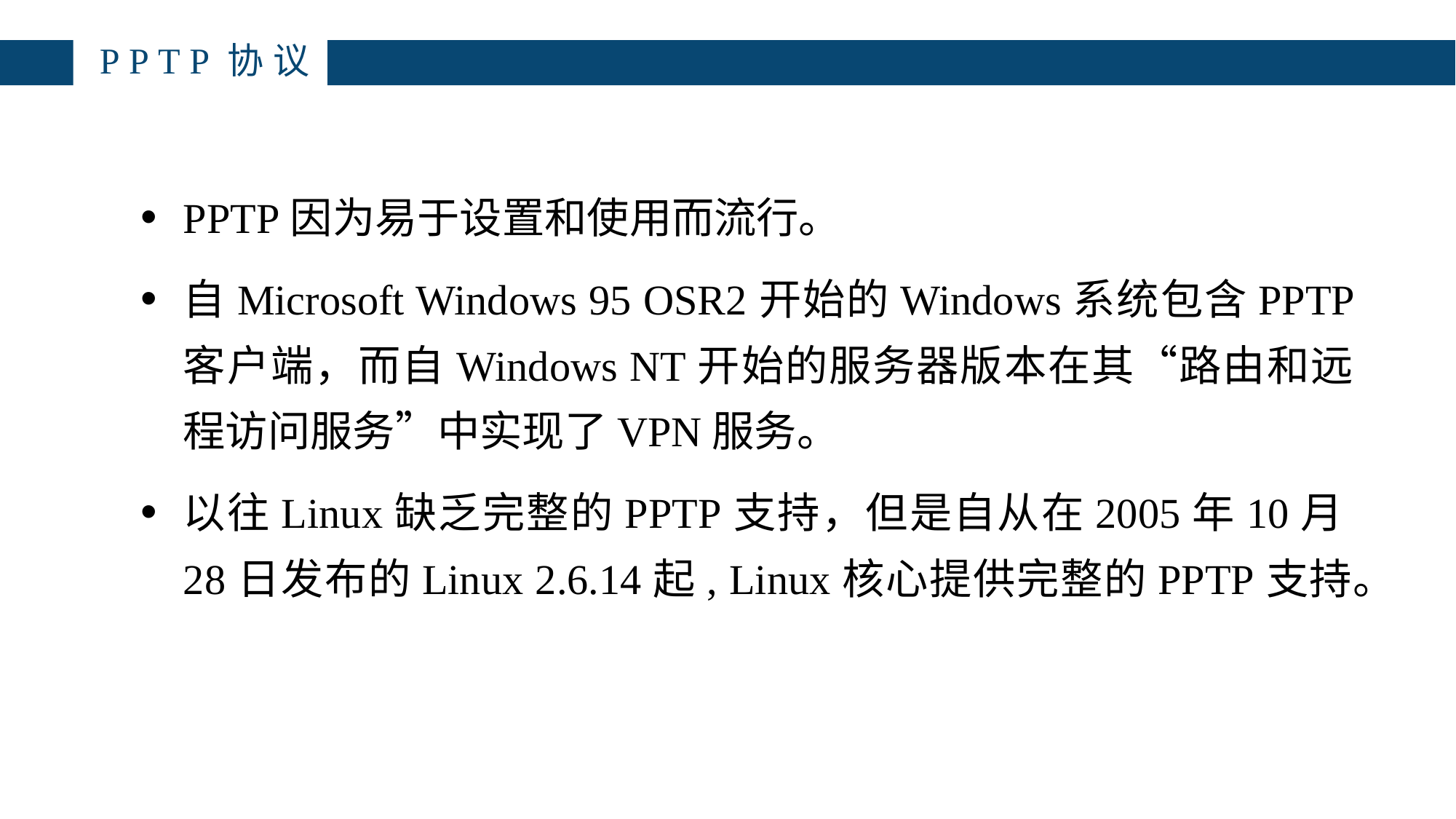

PPTP协议

PPTP因为易于设置和使用而流行。
自Microsoft Windows 95 OSR2开始的Windows系统包含PPTP 客户端，而自Windows NT开始的服务器版本在其“路由和远程访问服务”中实现了VPN服务。
以往Linux缺乏完整的PPTP支持，但是自从在2005年10月28日发布的Linux 2.6.14起, Linux核心提供完整的PPTP支持。
42